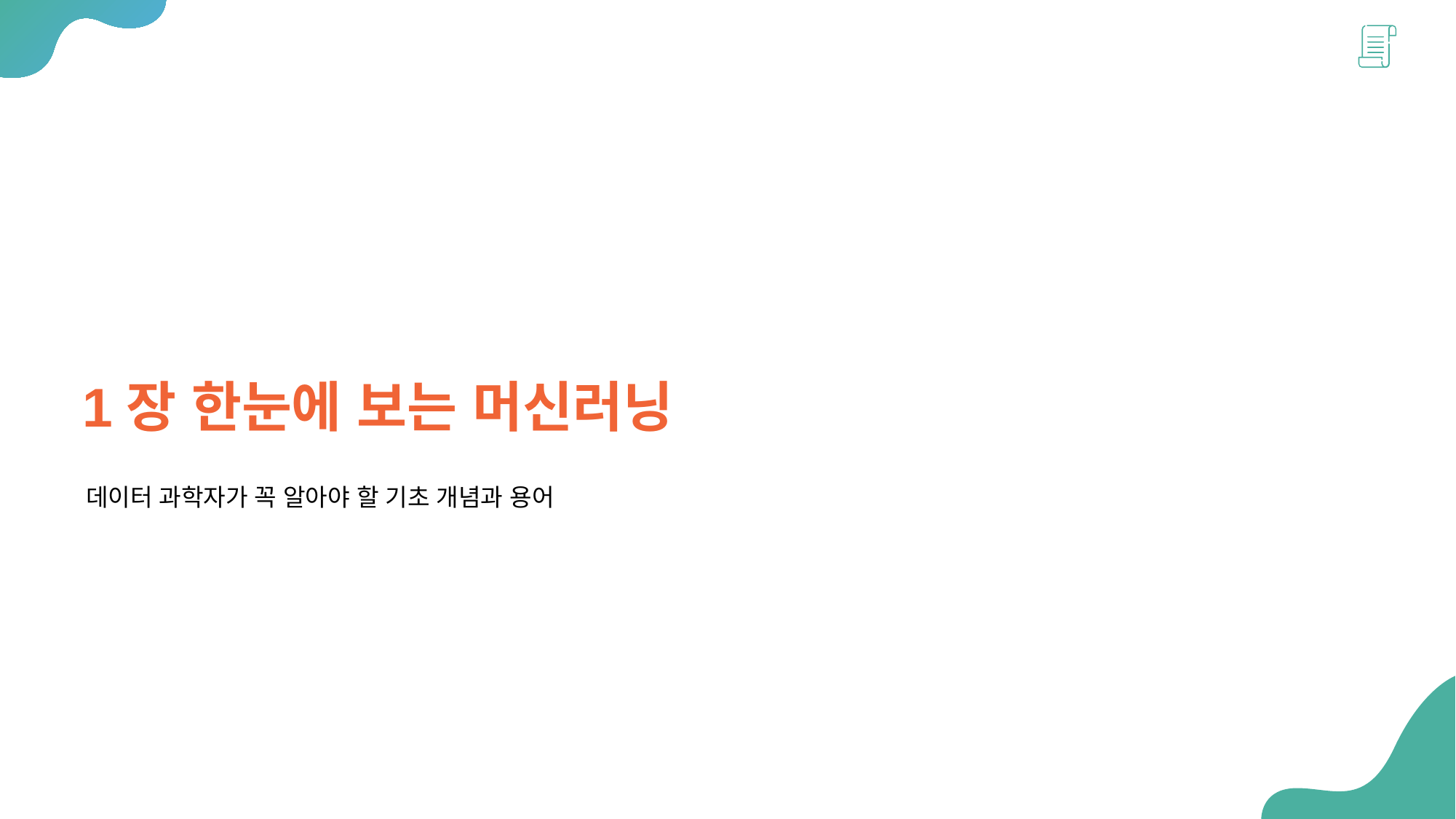

1장 한눈에 보는 머신러닝
데이터 과학자가 꼭 알아야 할 기초 개념과 용어